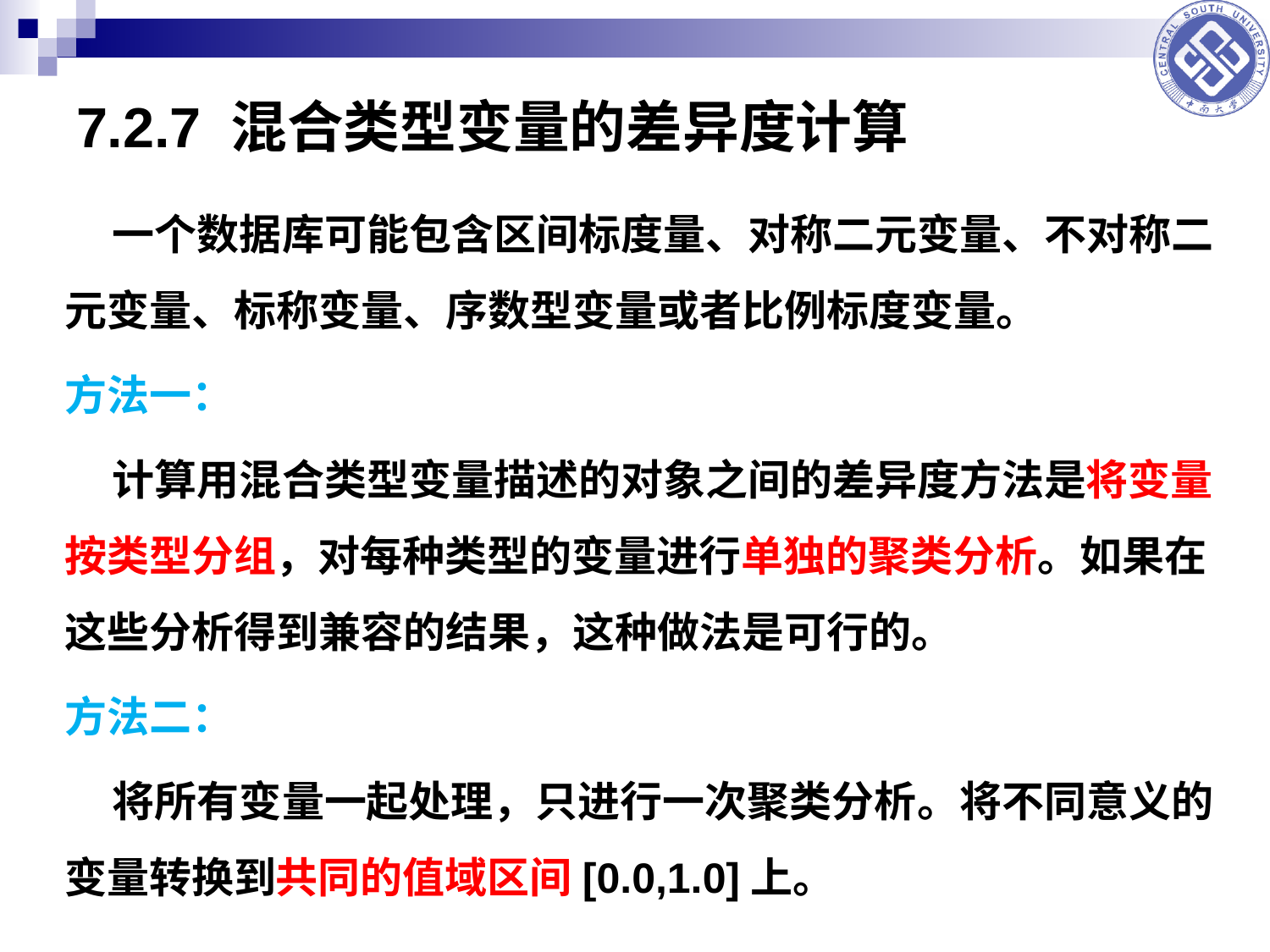

# 7.2.7 混合类型变量的差异度计算
    一个数据库可能包含区间标度量、对称二元变量、不对称二元变量、标称变量、序数型变量或者比例标度变量。
方法一：
    计算用混合类型变量描述的对象之间的差异度方法是将变量按类型分组，对每种类型的变量进行单独的聚类分析。如果在这些分析得到兼容的结果，这种做法是可行的。
方法二：
    将所有变量一起处理，只进行一次聚类分析。将不同意义的变量转换到共同的值域区间[0.0,1.0]上。